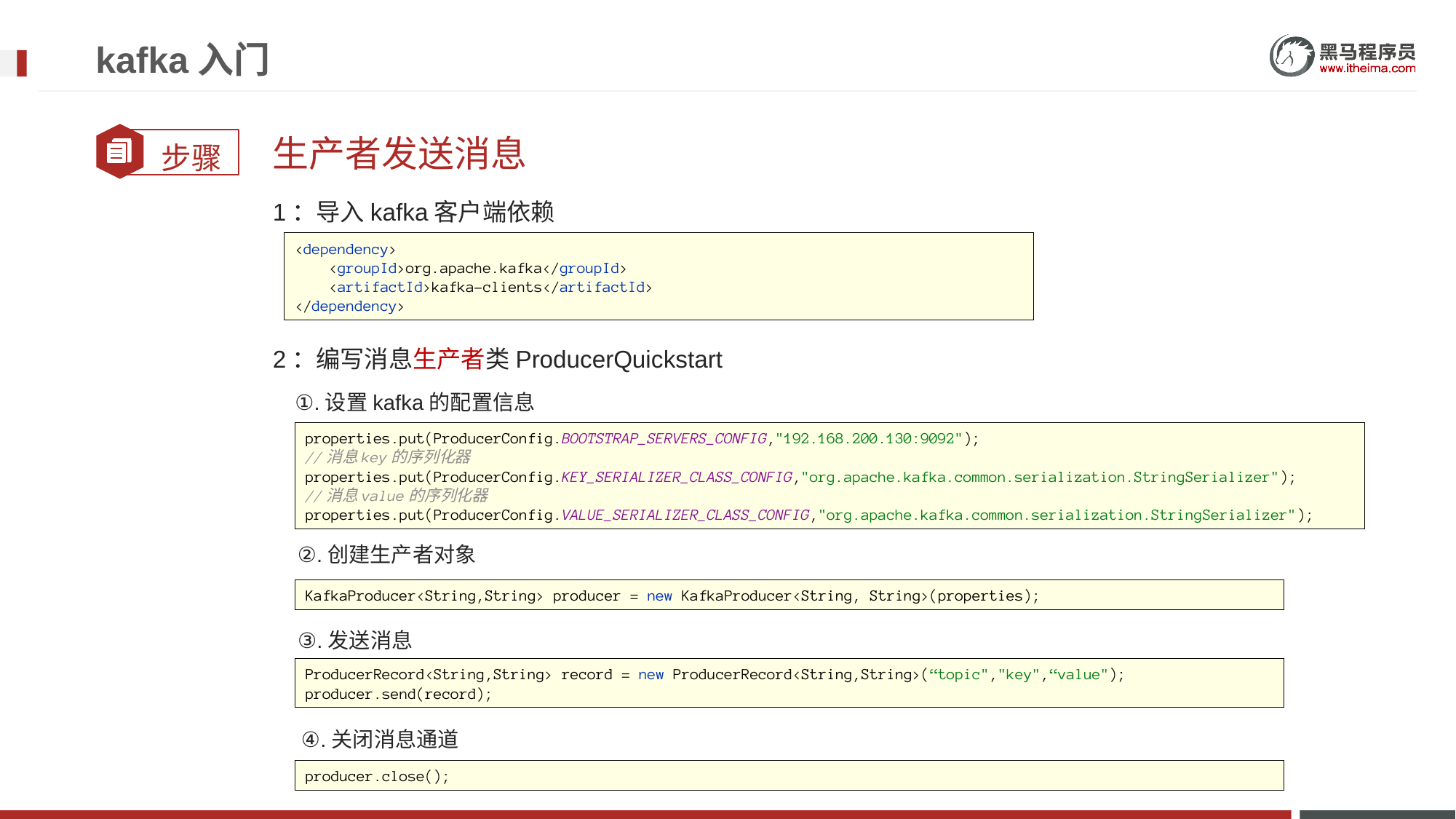

# kafka入门
生产者发送消息
1：导入kafka客户端依赖

<dependency>
    <groupId>org.apache.kafka</groupId>
    <artifactId>kafka-clients</artifactId>
</dependency>
2：编写消息生产者类ProducerQuickstart
①.设置kafka的配置信息
properties.put(ProducerConfig.BOOTSTRAP_SERVERS_CONFIG,"192.168.200.130:9092");
//消息key的序列化器
properties.put(ProducerConfig.KEY_SERIALIZER_CLASS_CONFIG,"org.apache.kafka.common.serialization.StringSerializer");
//消息value的序列化器
properties.put(ProducerConfig.VALUE_SERIALIZER_CLASS_CONFIG,"org.apache.kafka.common.serialization.StringSerializer");
②.创建生产者对象
KafkaProducer<String,String> producer = new KafkaProducer<String, String>(properties);
③.发送消息
ProducerRecord<String,String> record = new ProducerRecord<String,String>(“topic","key",“value");
producer.send(record);
④.关闭消息通道
producer.close();